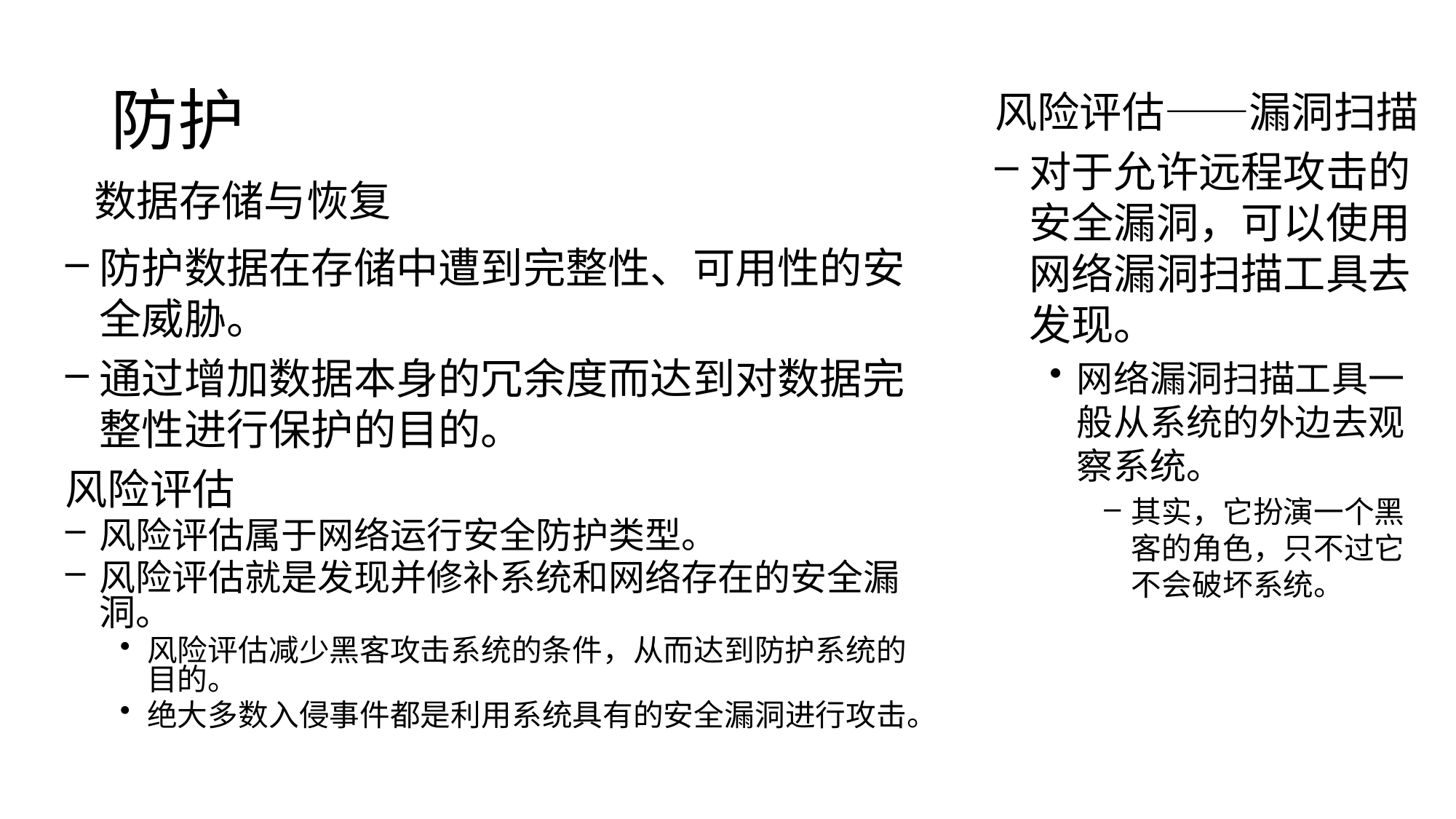

# 防护
风险评估——漏洞扫描
对于允许远程攻击的安全漏洞，可以使用网络漏洞扫描工具去发现。
网络漏洞扫描工具一般从系统的外边去观察系统。
其实，它扮演一个黑客的角色，只不过它不会破坏系统。
数据存储与恢复
防护数据在存储中遭到完整性、可用性的安全威胁。
通过增加数据本身的冗余度而达到对数据完整性进行保护的目的。
风险评估
风险评估属于网络运行安全防护类型。
风险评估就是发现并修补系统和网络存在的安全漏洞。
风险评估减少黑客攻击系统的条件，从而达到防护系统的目的。
绝大多数入侵事件都是利用系统具有的安全漏洞进行攻击。